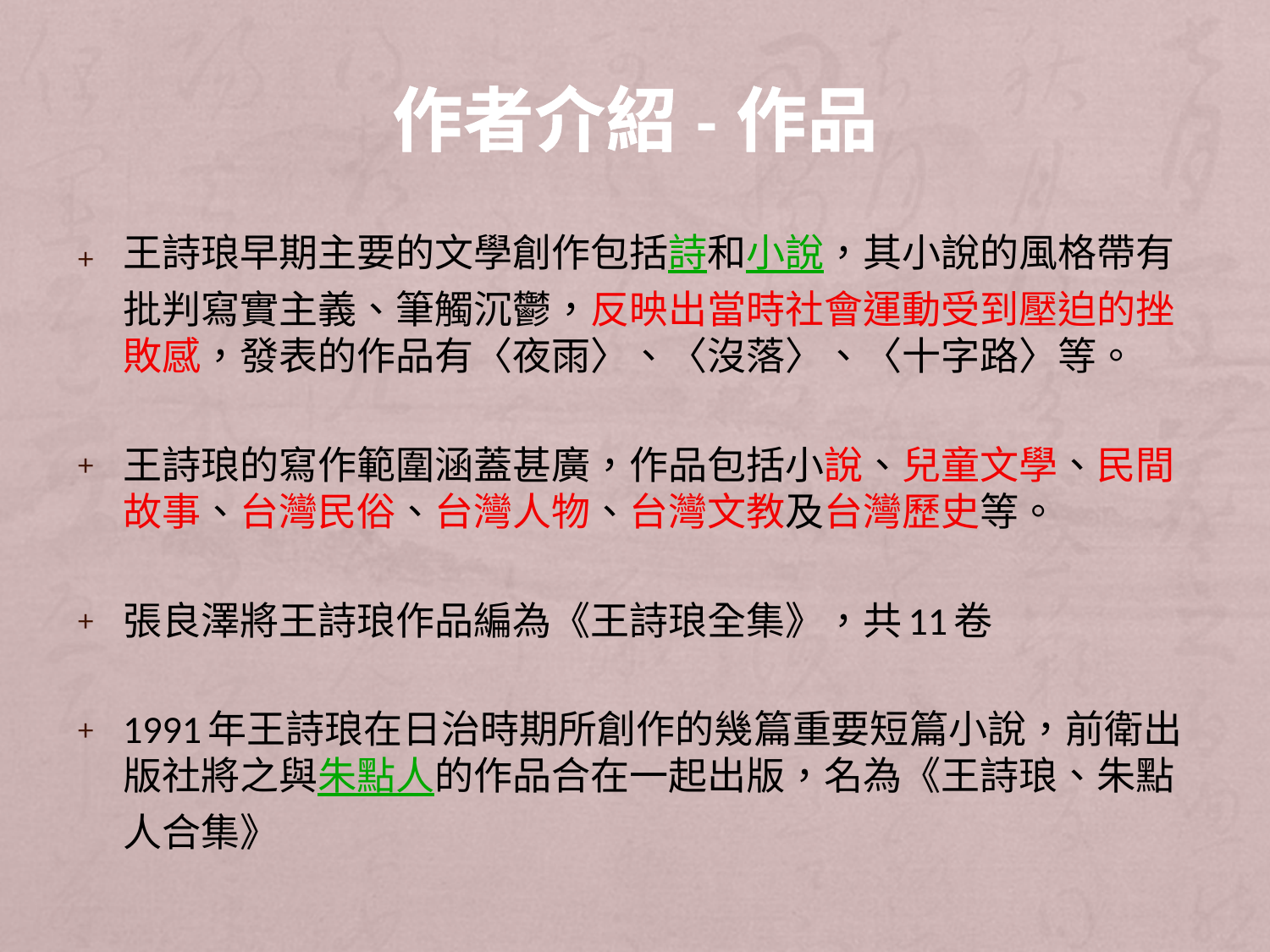

# 作者介紹-作品
王詩琅早期主要的文學創作包括詩和小說，其小說的風格帶有批判寫實主義、筆觸沉鬱，反映出當時社會運動受到壓迫的挫敗感，發表的作品有〈夜雨〉、〈沒落〉、〈十字路〉等。

王詩琅的寫作範圍涵蓋甚廣，作品包括小說、兒童文學、民間故事、台灣民俗、台灣人物、台灣文教及台灣歷史等。

張良澤將王詩琅作品編為《王詩琅全集》，共11卷

1991年王詩琅在日治時期所創作的幾篇重要短篇小說，前衛出版社將之與朱點人的作品合在一起出版，名為《王詩琅、朱點人合集》